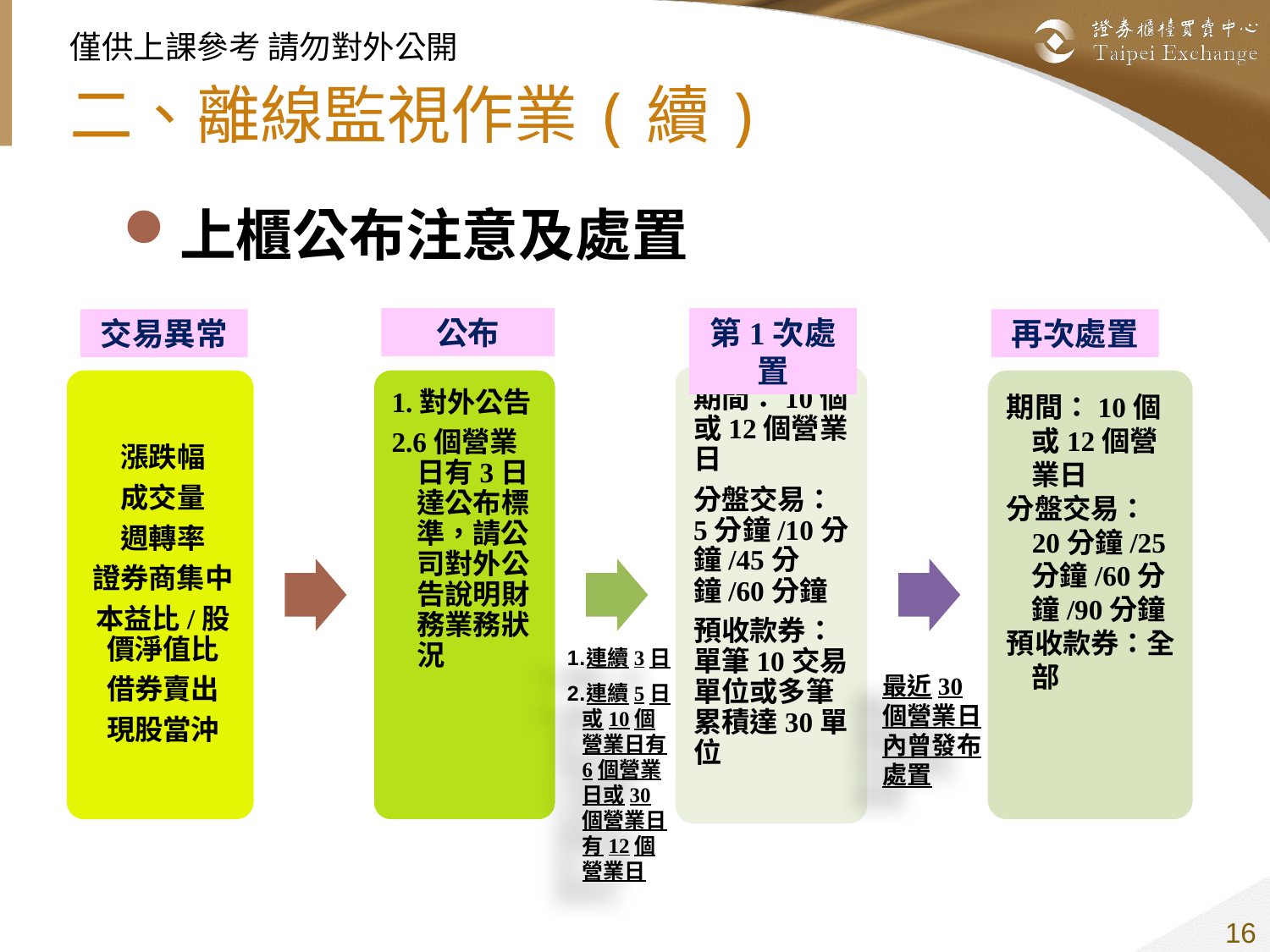

# 二、離線監視作業(續)
上櫃公布注意及處置
漲跌幅
成交量
週轉率
證券商集中
本益比/股價淨值比
借券賣出
現股當沖

1.對外公告
2.6個營業日有3日達公布標準，請公司對外公告說明財務業務狀況

期間：10個或12個營業日
分盤交易：5分鐘/10分鐘/45分鐘/60分鐘
預收款券：單筆10交易單位或多筆累積達30單位

期間：10個或12個營業日
分盤交易：20分鐘/25分鐘/60分鐘/90分鐘
預收款券：全部
公布
第1次處置
交易異常
再次處置
連續3日
連續5日或10個營業日有6個營業日或30個營業日有12個營業日
最近30個營業日內曾發布處置